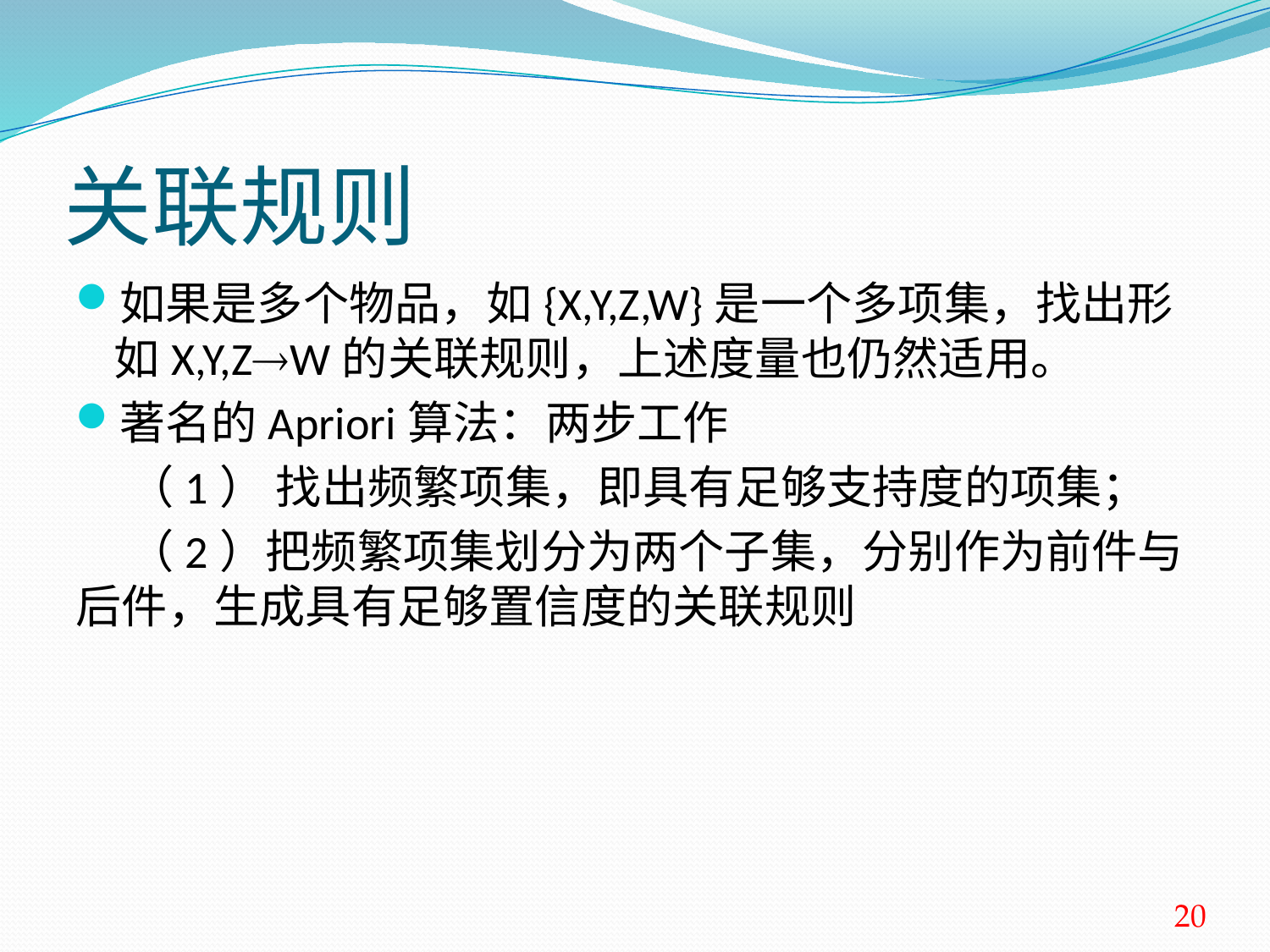

# 关联规则
如果是多个物品，如{X,Y,Z,W}是一个多项集，找出形如X,Y,Z→W的关联规则，上述度量也仍然适用。
著名的Apriori算法：两步工作
    （1） 找出频繁项集，即具有足够支持度的项集；
    （2）把频繁项集划分为两个子集，分别作为前件与后件，生成具有足够置信度的关联规则
20